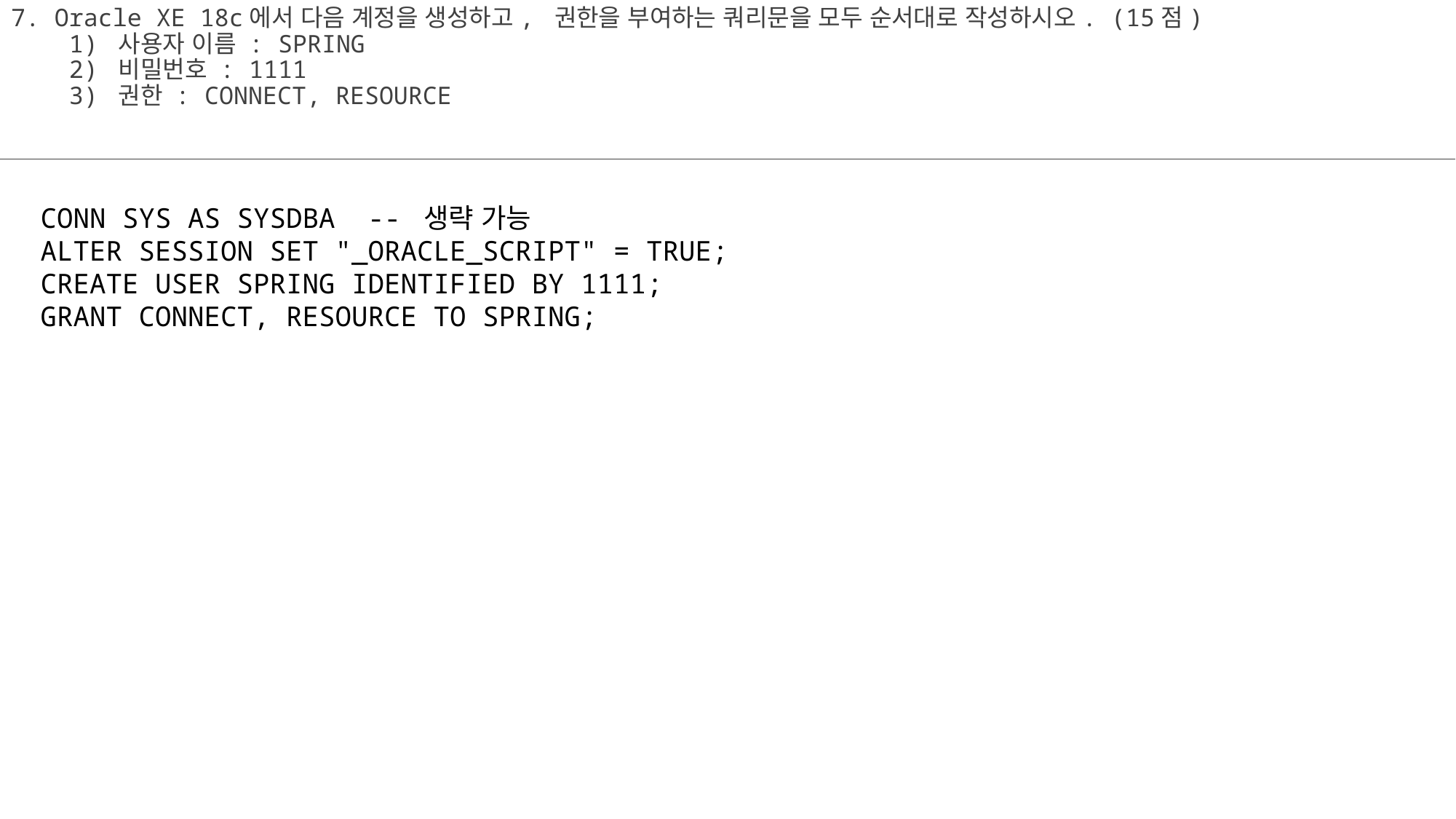

# 7. Oracle XE 18c에서 다음 계정을 생성하고, 권한을 부여하는 쿼리문을 모두 순서대로 작성하시오. (15점)     1) 사용자 이름 : SPRING     2) 비밀번호 : 1111     3) 권한 : CONNECT, RESOURCE
CONN SYS AS SYSDBA  -- 생략 가능
ALTER SESSION SET "_ORACLE_SCRIPT" = TRUE;
CREATE USER SPRING IDENTIFIED BY 1111;
GRANT CONNECT, RESOURCE TO SPRING;